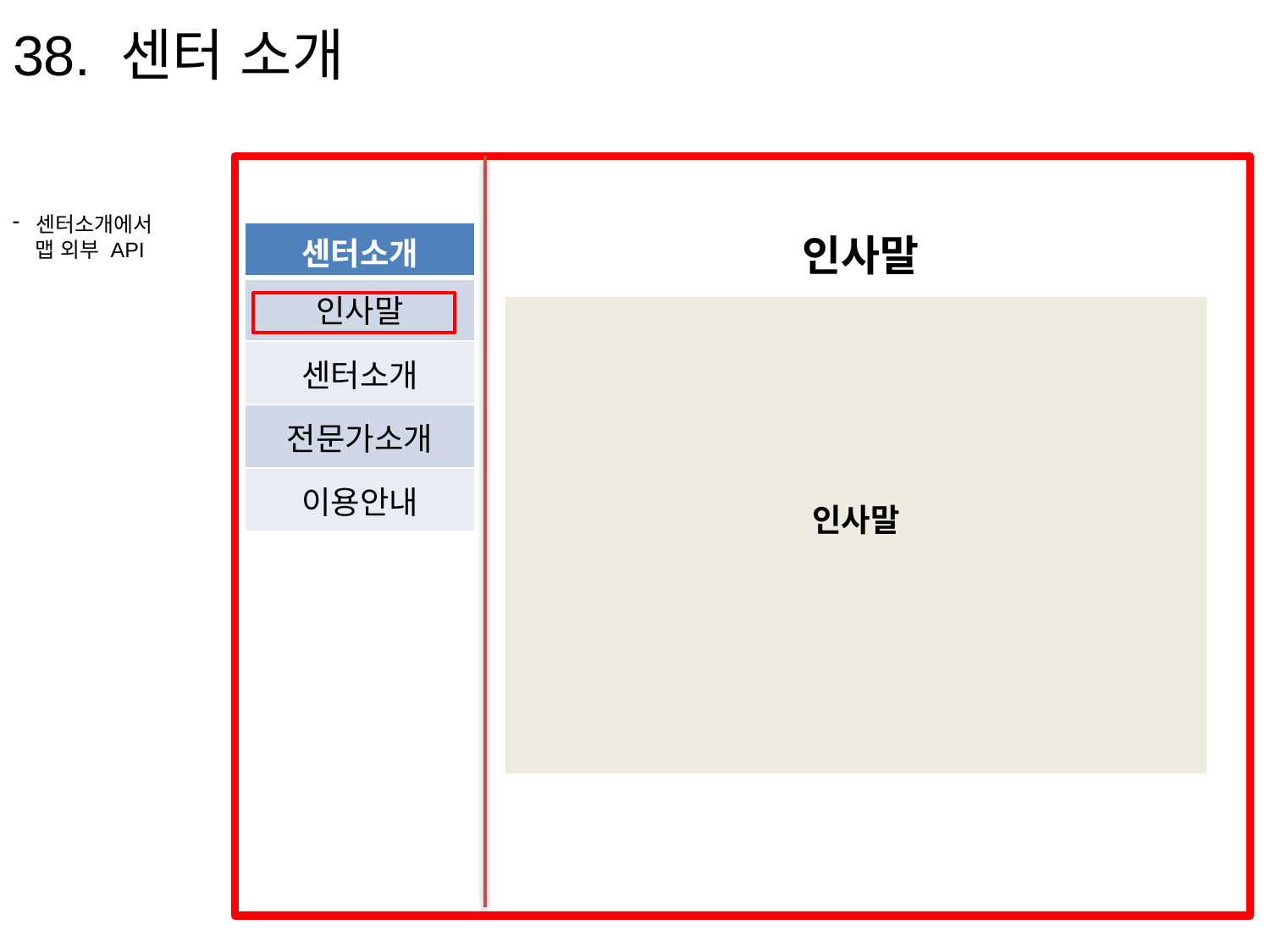

38. 센터 소개

센터소개에서
   맵 외부 API
인사말
| 센터소개 |
| --- |
| 인사말 |
| 센터소개 |
| 전문가소개 |
| 이용안내 |

| 인사말 |
| --- |